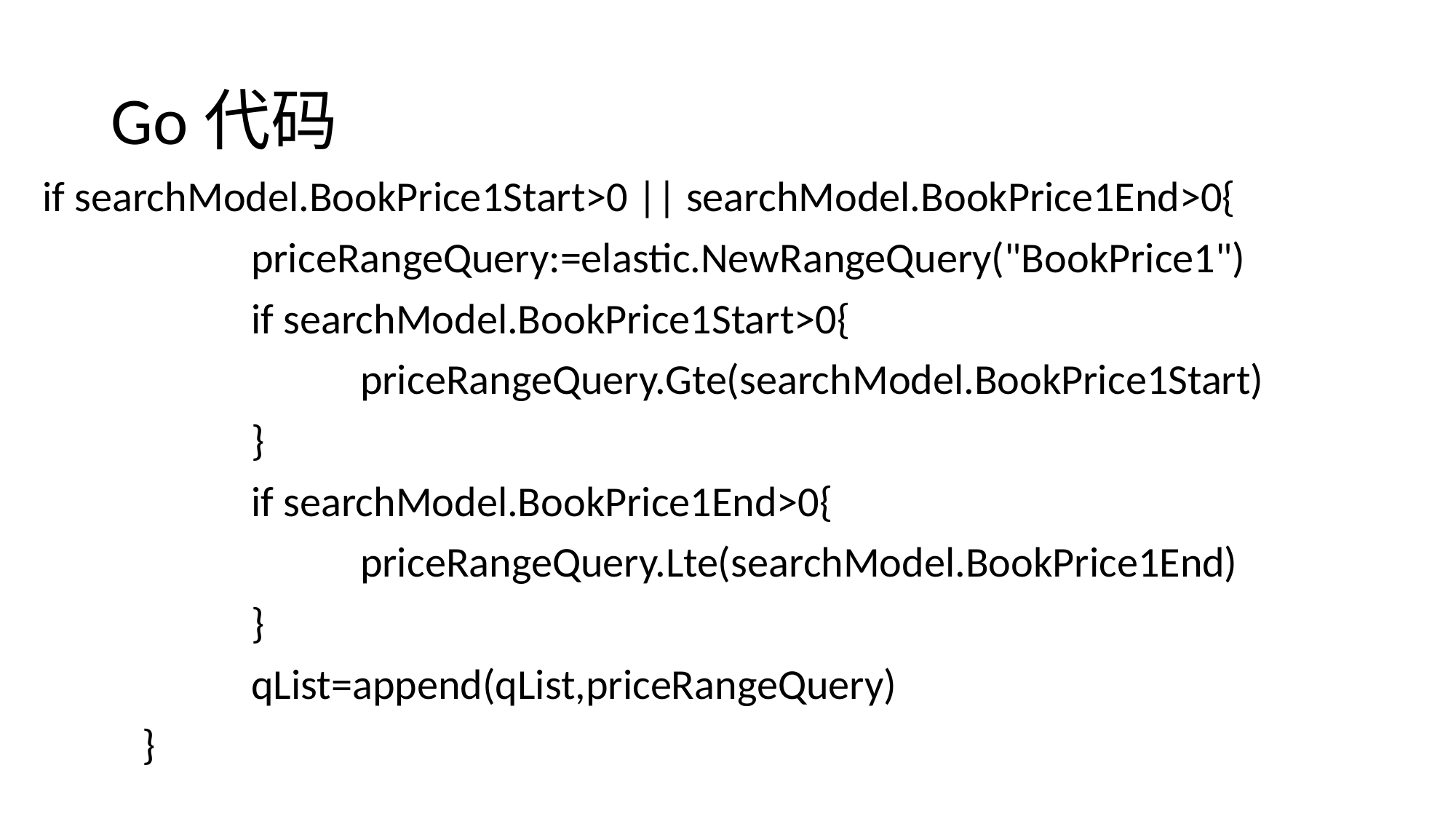

# Go代码
 if searchModel.BookPrice1Start>0 || searchModel.BookPrice1End>0{
		priceRangeQuery:=elastic.NewRangeQuery("BookPrice1")
		if searchModel.BookPrice1Start>0{
			priceRangeQuery.Gte(searchModel.BookPrice1Start)
		}
		if searchModel.BookPrice1End>0{
			priceRangeQuery.Lte(searchModel.BookPrice1End)
		}
		qList=append(qList,priceRangeQuery)
	}